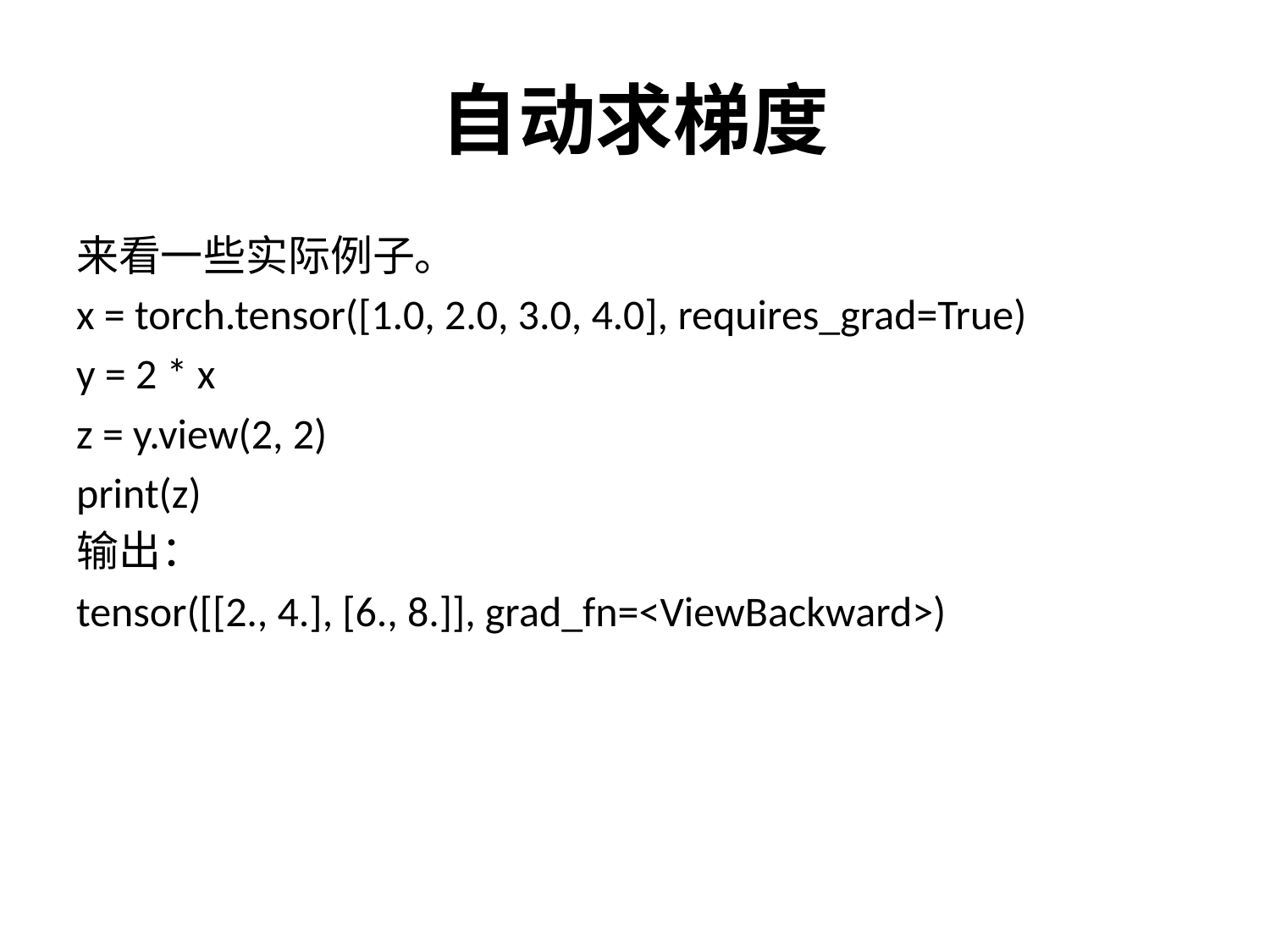

# 自动求梯度
来看一些实际例子。
x = torch.tensor([1.0, 2.0, 3.0, 4.0], requires_grad=True)
y = 2 * x
z = y.view(2, 2)
print(z)
输出：
tensor([[2., 4.], [6., 8.]], grad_fn=<ViewBackward>)